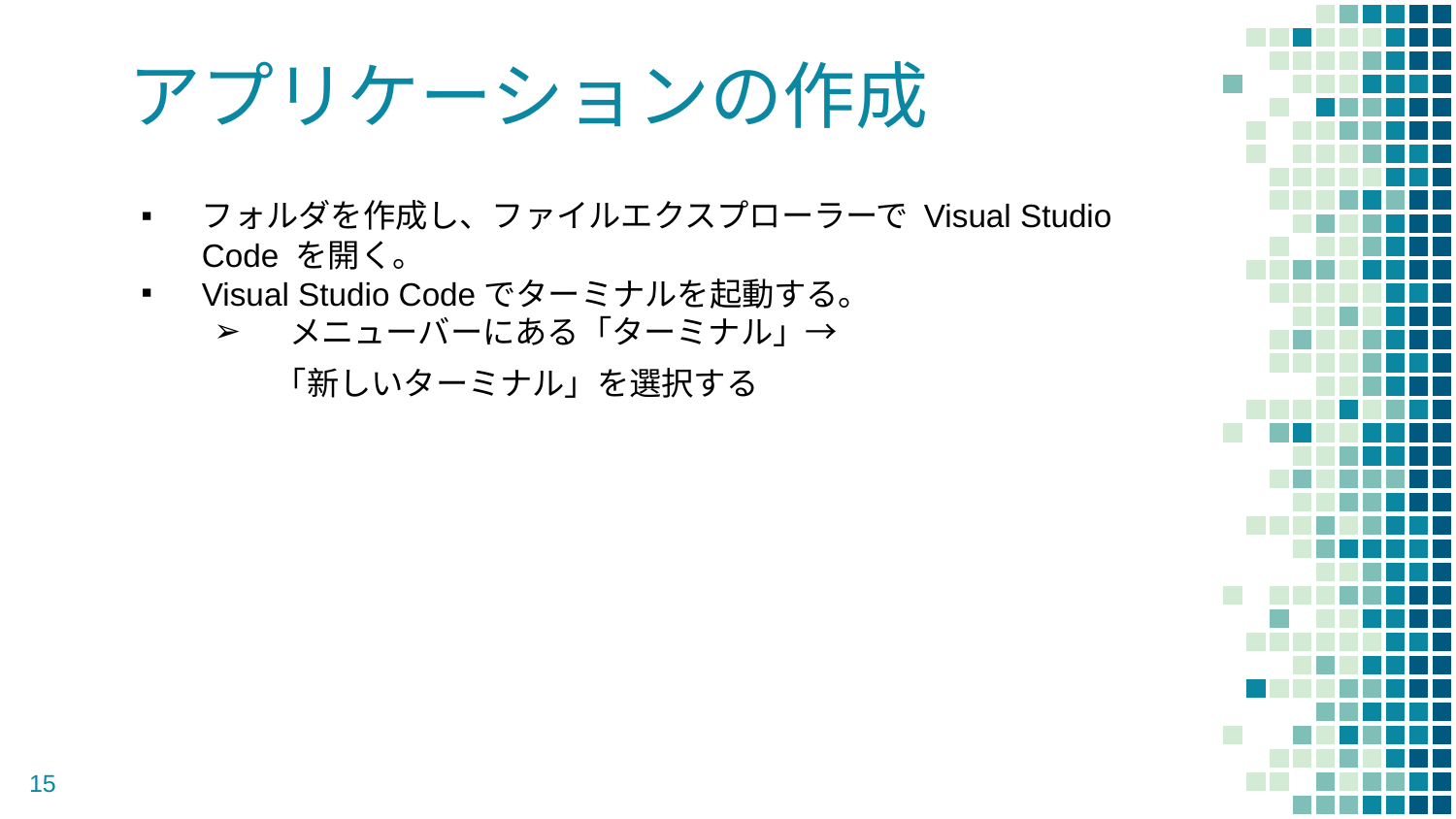

# アプリケーションの作成
フォルダを作成し、ファイルエクスプローラーで Visual Studio Code を開く。
Visual Studio Codeでターミナルを起動する。
 メニューバーにある「ターミナル」→
「新しいターミナル」を選択する

15